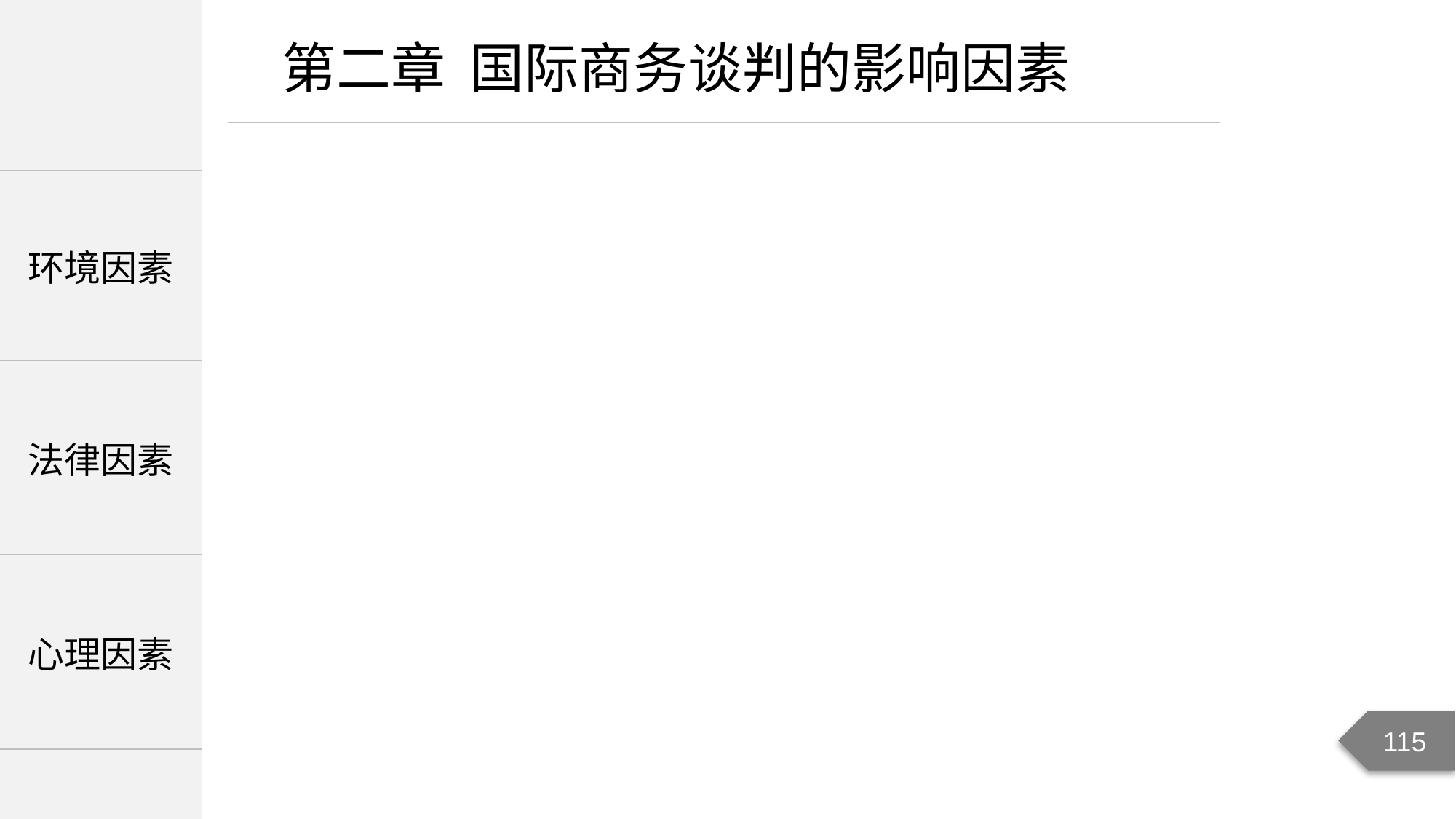

第二章  国际商务谈判的影响因素
| 环境因素 |
| --- |
| 法律因素 |
| 心理因素 |
115